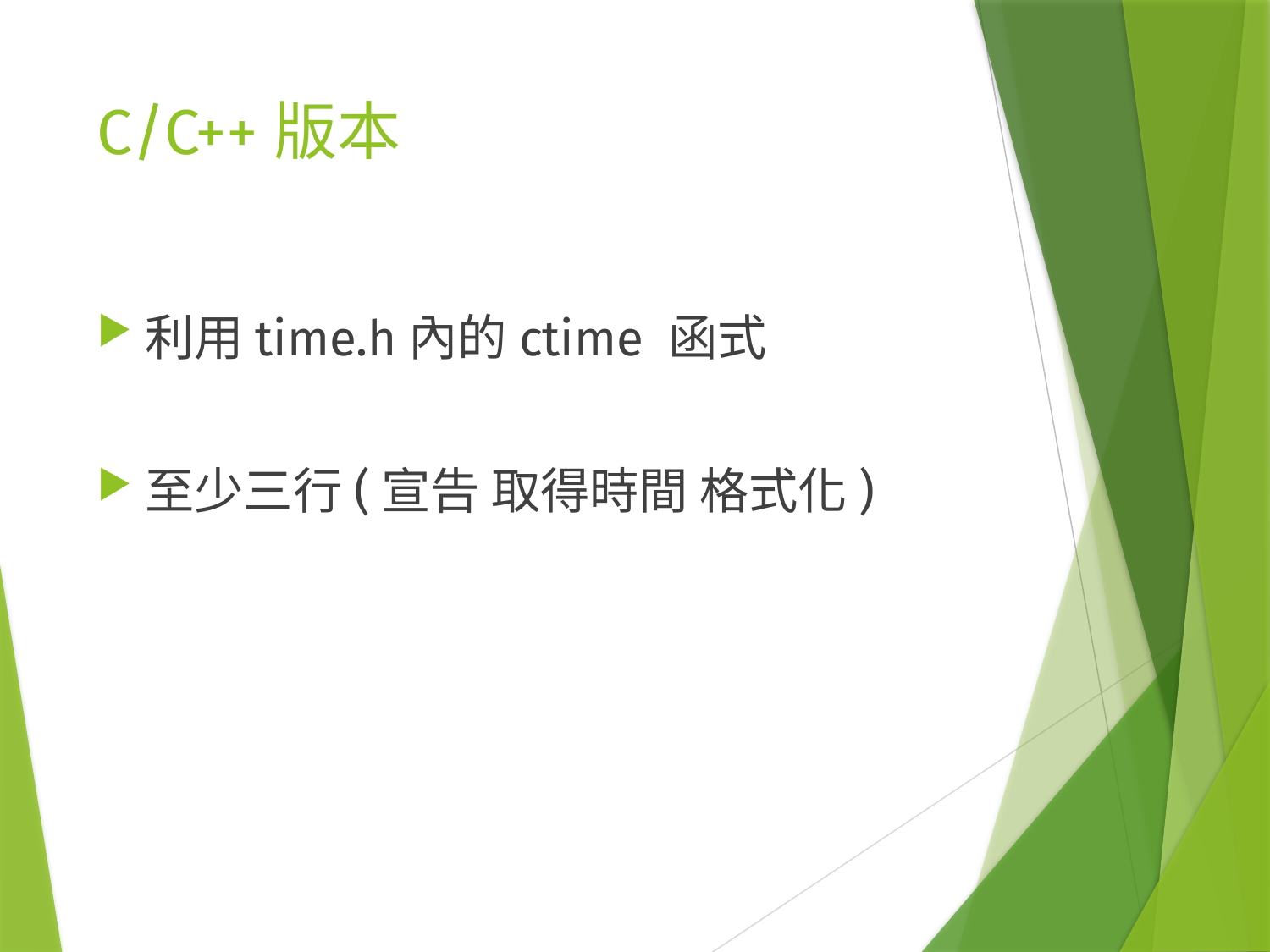

# C/C++版本
利用time.h內的ctime 函式

至少三行(宣告 取得時間 格式化)